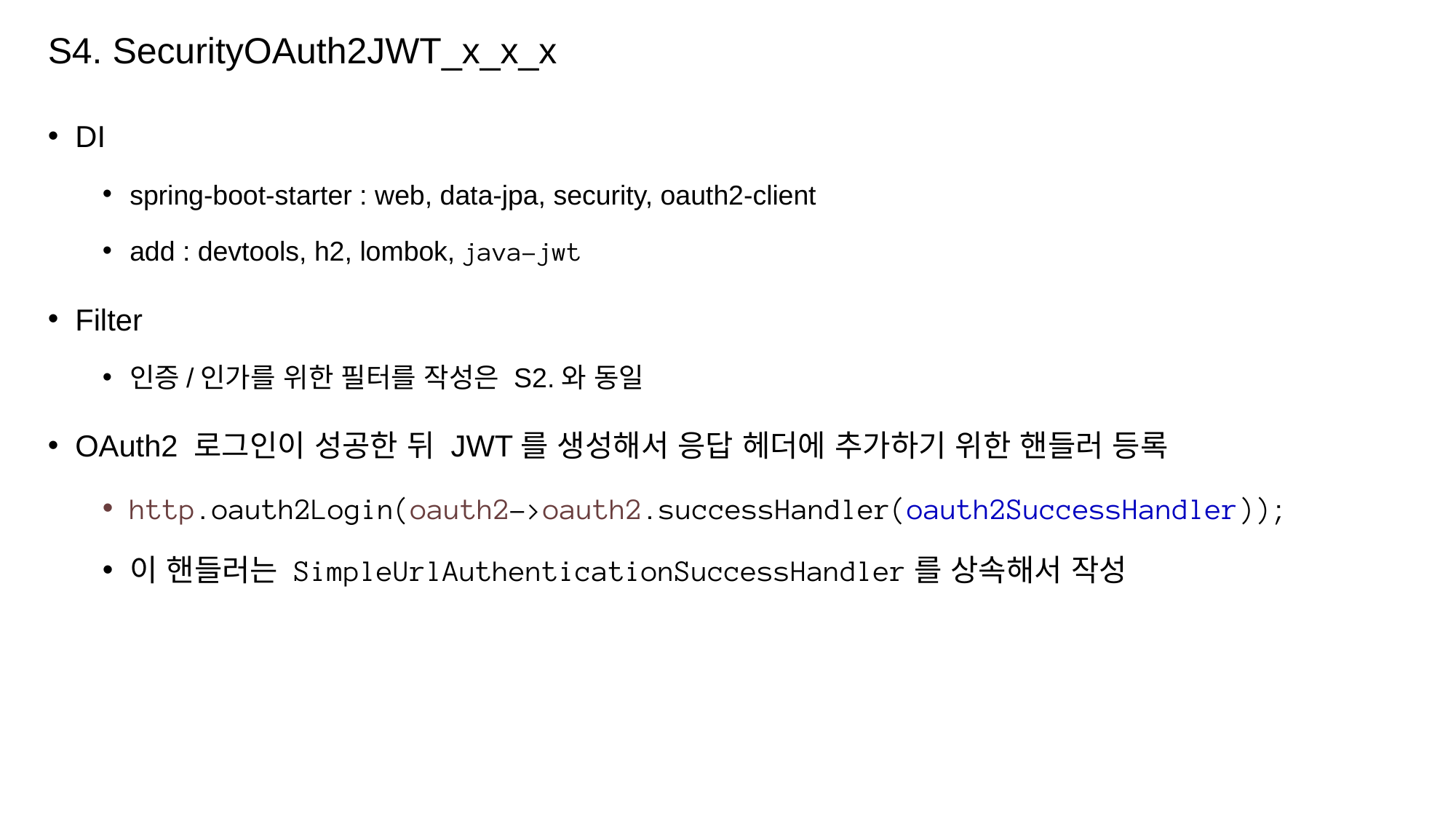

# S4. SecurityOAuth2JWT_x_x_x
DI
spring-boot-starter : web, data-jpa, security, oauth2-client
add : devtools, h2, lombok, java-jwt
Filter
인증/인가를 위한 필터를 작성은 S2.와 동일
OAuth2 로그인이 성공한 뒤 JWT를 생성해서 응답 헤더에 추가하기 위한 핸들러 등록
http.oauth2Login(oauth2->oauth2.successHandler(oauth2SuccessHandler));
이 핸들러는 SimpleUrlAuthenticationSuccessHandler를 상속해서 작성